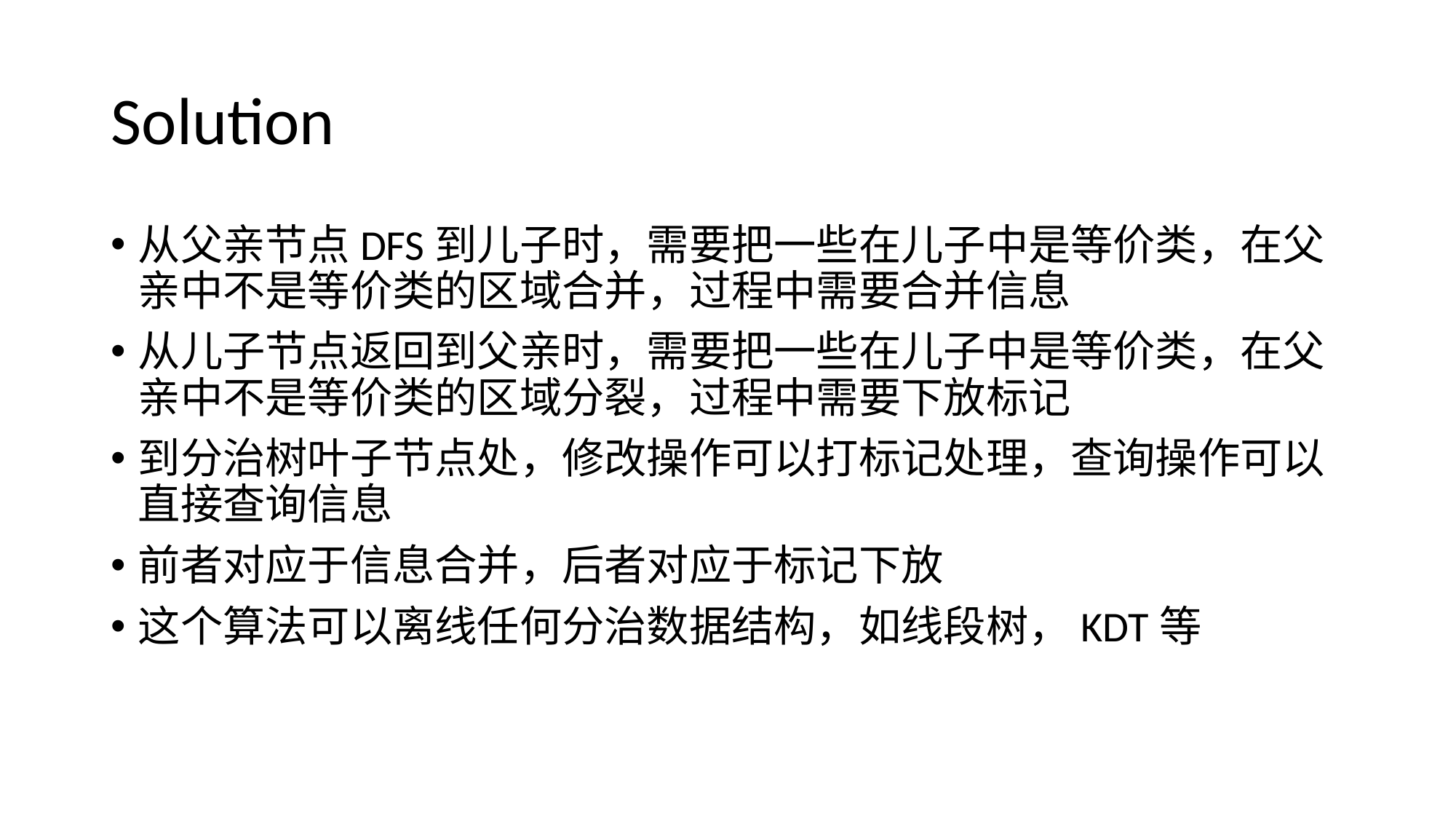

# Solution
从父亲节点DFS到儿子时，需要把一些在儿子中是等价类，在父亲中不是等价类的区域合并，过程中需要合并信息
从儿子节点返回到父亲时，需要把一些在儿子中是等价类，在父亲中不是等价类的区域分裂，过程中需要下放标记
到分治树叶子节点处，修改操作可以打标记处理，查询操作可以直接查询信息
前者对应于信息合并，后者对应于标记下放
这个算法可以离线任何分治数据结构，如线段树，KDT等